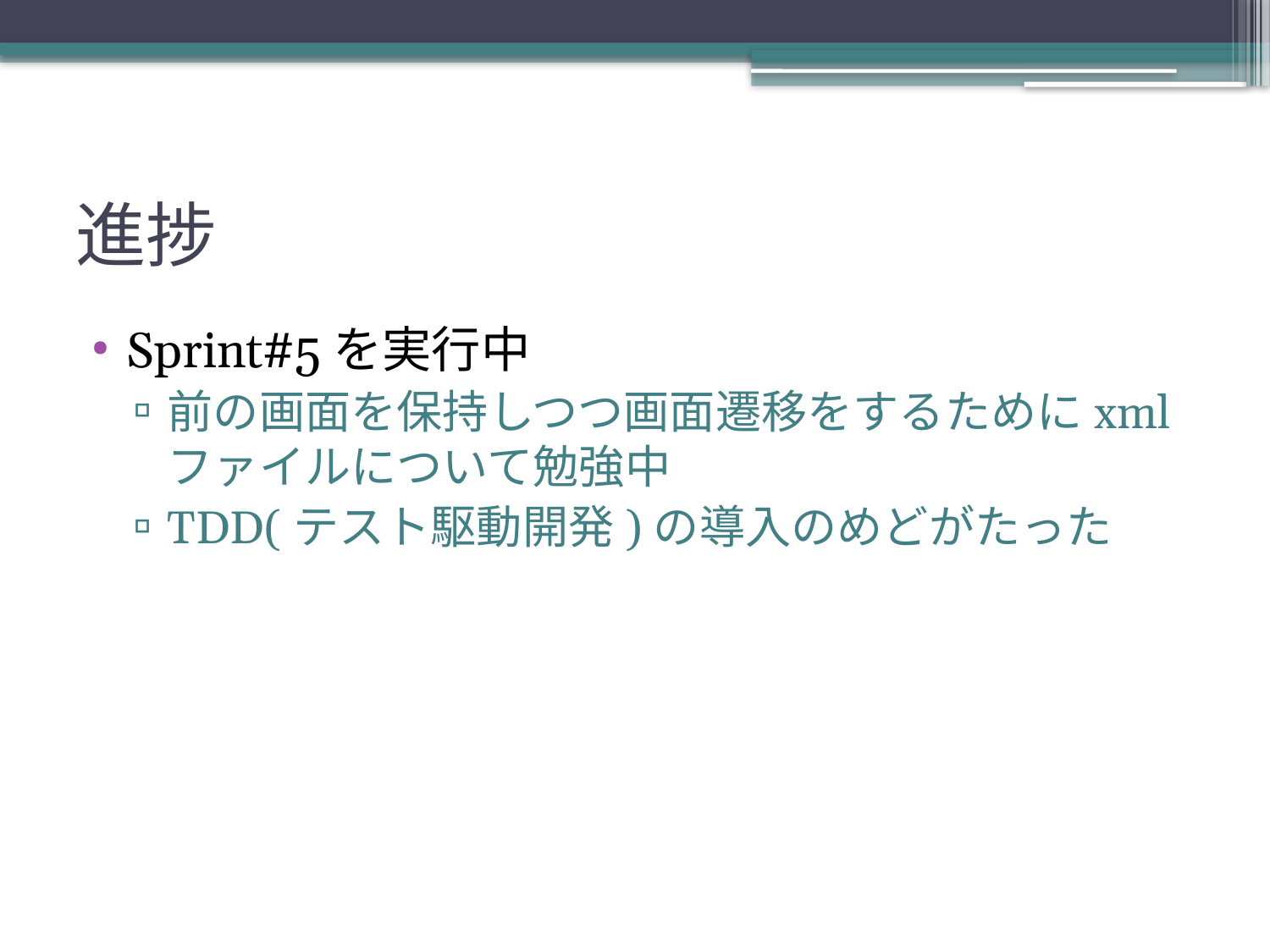

# 進捗
Sprint#5を実行中
前の画面を保持しつつ画面遷移をするためにxmlファイルについて勉強中
TDD(テスト駆動開発)の導入のめどがたった